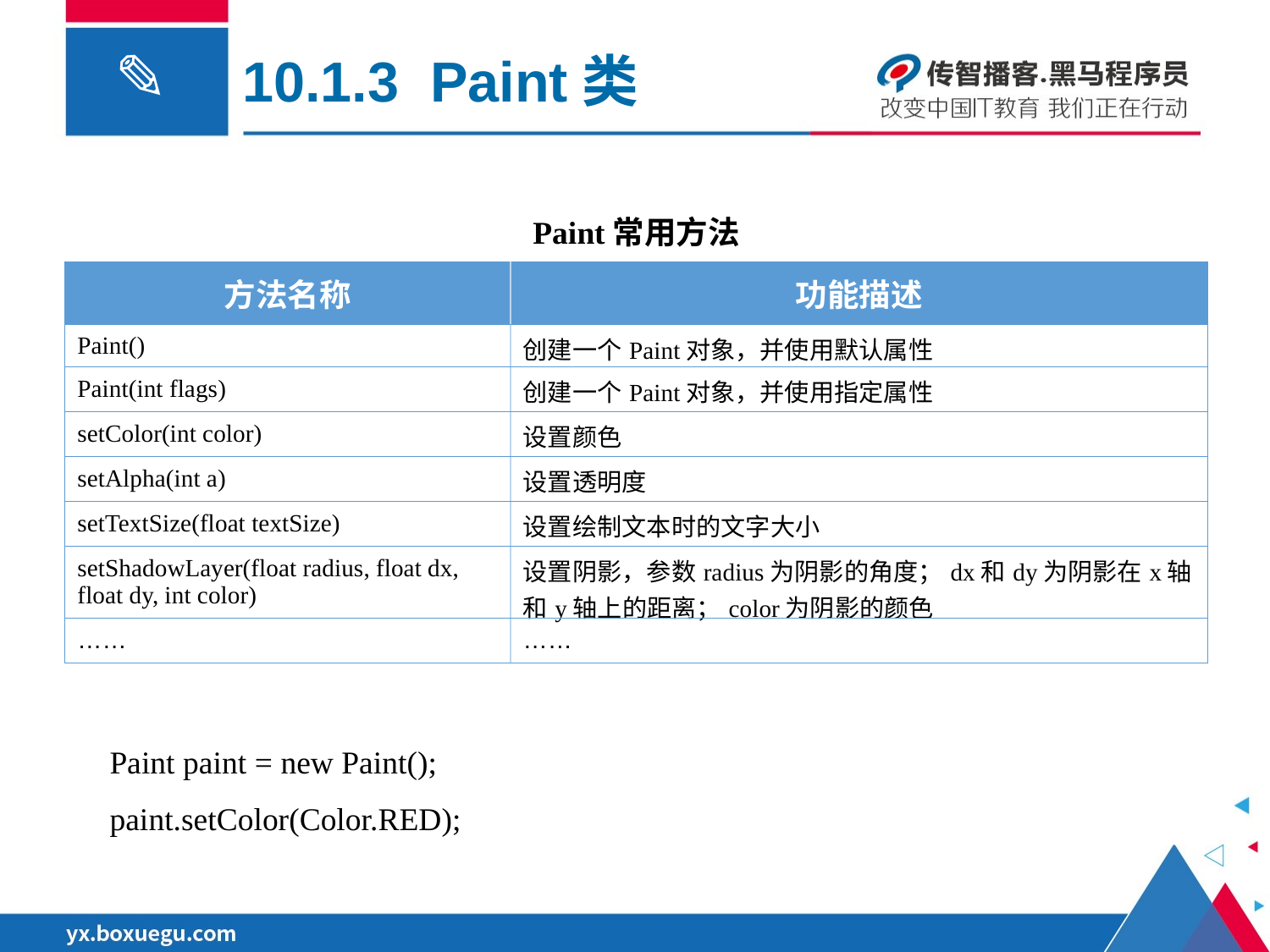

10.1.3  Paint类

Paint常用方法
| 方法名称 | 功能描述 |
| --- | --- |
| Paint() | 创建一个Paint对象，并使用默认属性 |
| Paint(int flags) | 创建一个Paint对象，并使用指定属性 |
| setColor(int color) | 设置颜色 |
| setAlpha(int a) | 设置透明度 |
| setTextSize(float textSize) | 设置绘制文本时的文字大小 |
| setShadowLayer(float radius, float dx, float dy, int color) | 设置阴影，参数radius为阴影的角度；dx和dy为阴影在x轴和y轴上的距离；color为阴影的颜色 |
| …… | …… |
    Paint paint = new Paint();
    paint.setColor(Color.RED);